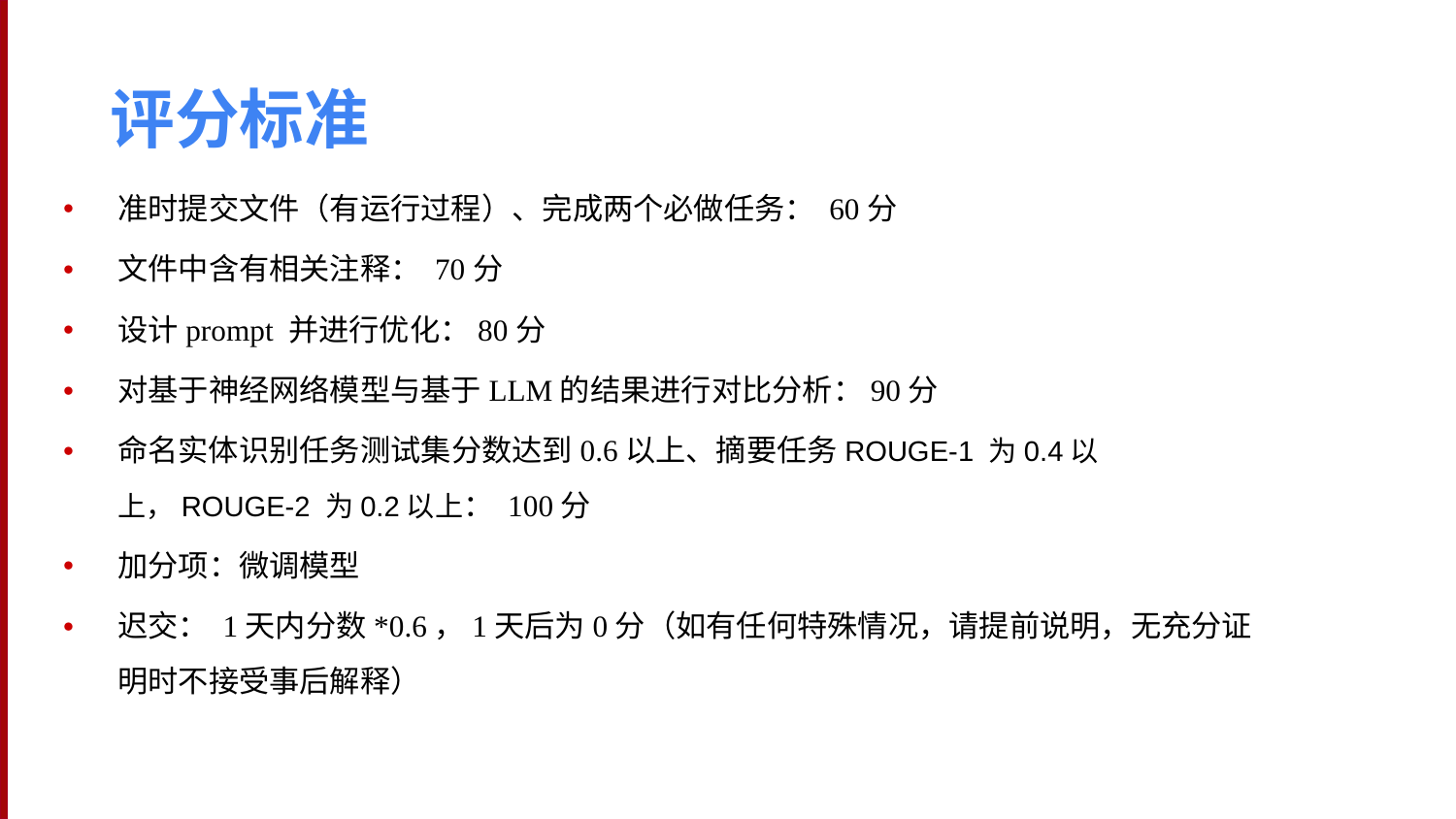

# 评分标准
准时提交文件（有运行过程）、完成两个必做任务： 60分
文件中含有相关注释： 70分
设计prompt 并进行优化：80分
对基于神经网络模型与基于LLM的结果进行对比分析：90分
命名实体识别任务测试集分数达到0.6以上、摘要任务ROUGE-1 为0.4以上，ROUGE-2 为0.2以上： 100分
加分项：微调模型
迟交： 1天内分数*0.6，1天后为0分（如有任何特殊情况，请提前说明，无充分证明时不接受事后解释）